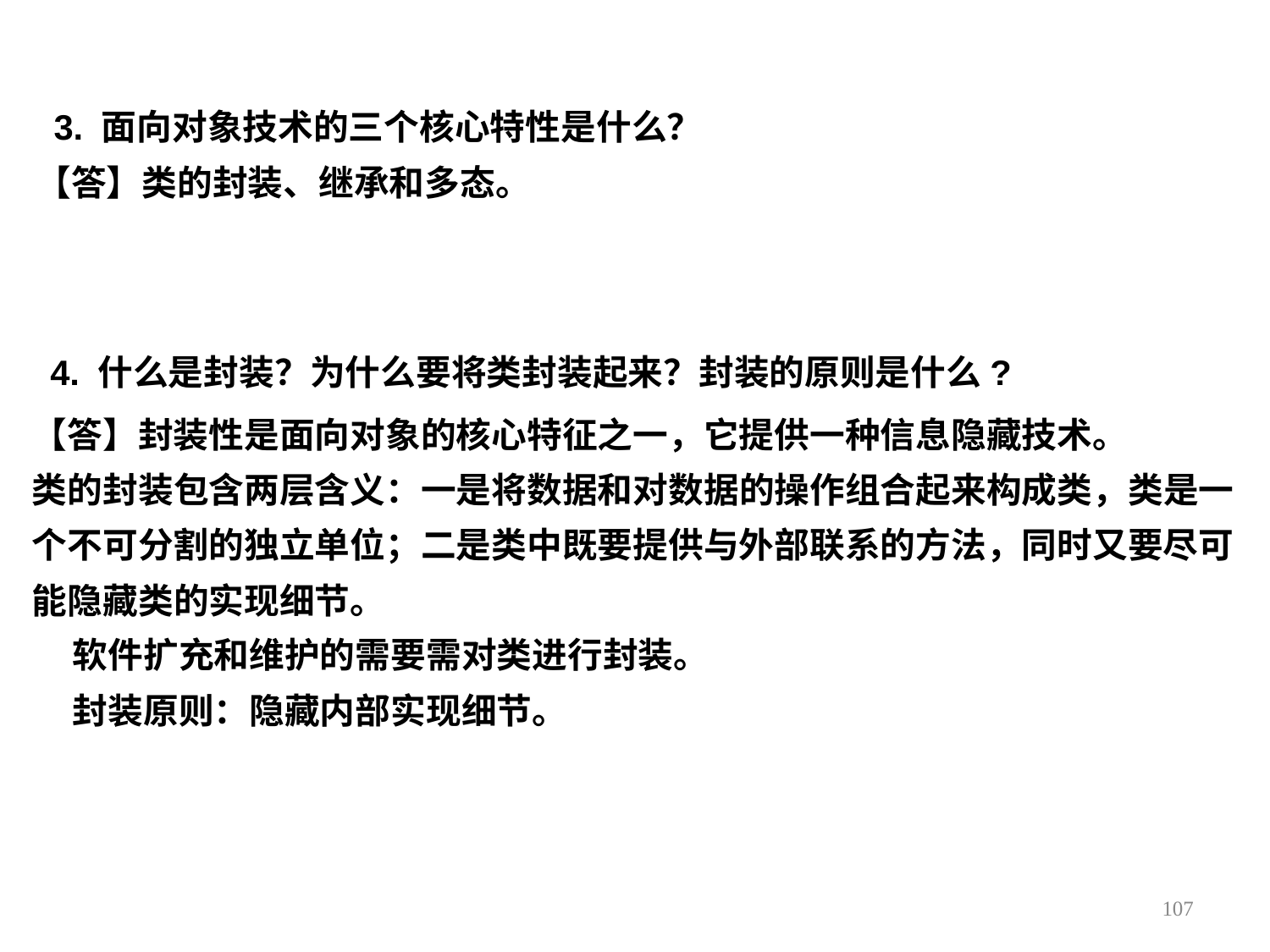

3. 面向对象技术的三个核心特性是什么？
【答】类的封装、继承和多态。
4. 什么是封装？为什么要将类封装起来？封装的原则是什么?
【答】封装性是面向对象的核心特征之一，它提供一种信息隐藏技术。
类的封装包含两层含义：一是将数据和对数据的操作组合起来构成类，类是一个不可分割的独立单位；二是类中既要提供与外部联系的方法，同时又要尽可能隐藏类的实现细节。
    软件扩充和维护的需要需对类进行封装。
    封装原则：隐藏内部实现细节。
107